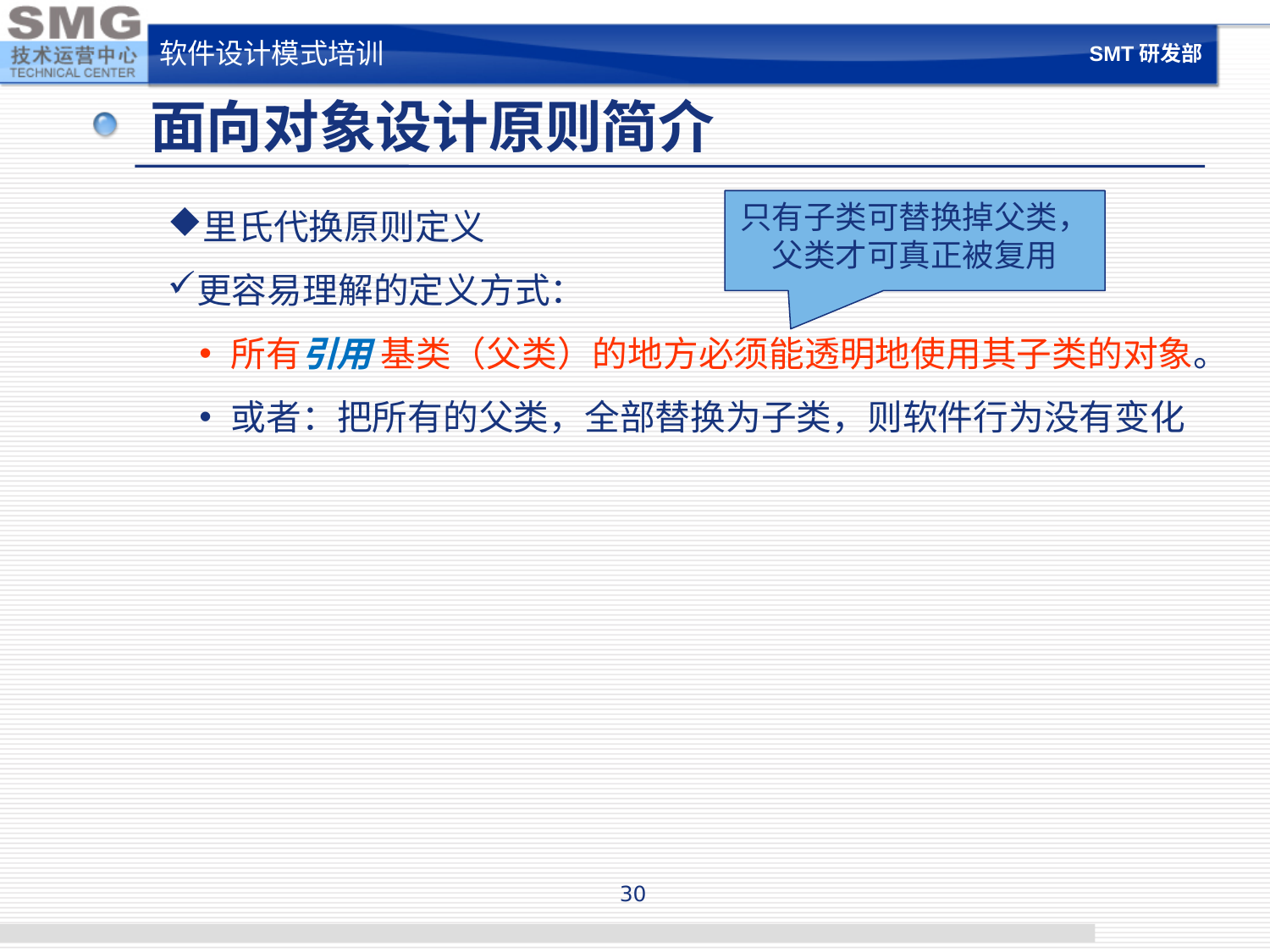

SMT研发部
软件设计模式培训
# 面向对象设计原则简介
里氏代换原则定义
更容易理解的定义方式：
所有引用 基类（父类）的地方必须能透明地使用其子类的对象。
或者：把所有的父类，全部替换为子类，则软件行为没有变化
只有子类可替换掉父类，父类才可真正被复用
30